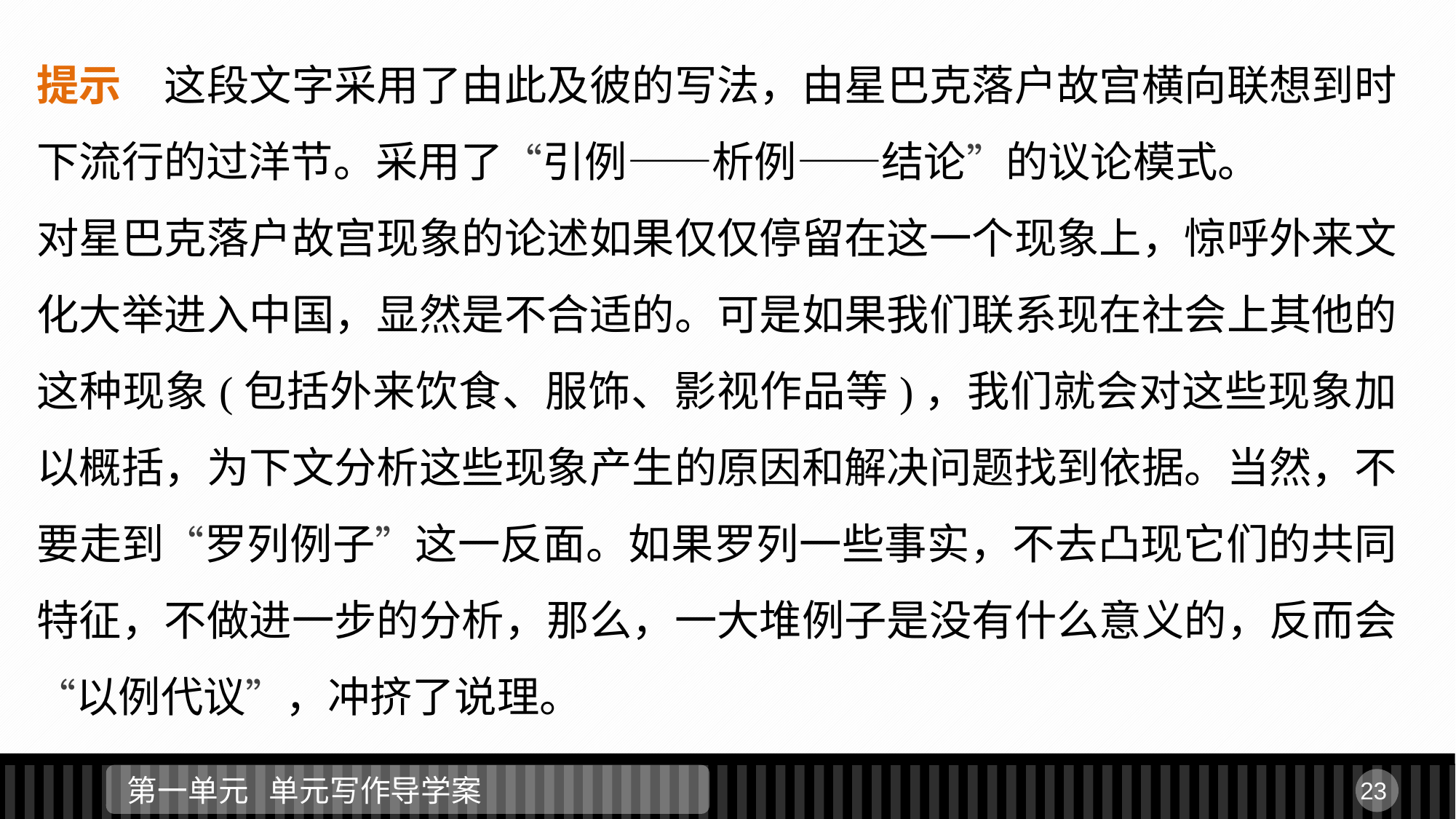

提示　这段文字采用了由此及彼的写法，由星巴克落户故宫横向联想到时下流行的过洋节。采用了“引例——析例——结论”的议论模式。
对星巴克落户故宫现象的论述如果仅仅停留在这一个现象上，惊呼外来文化大举进入中国，显然是不合适的。可是如果我们联系现在社会上其他的这种现象(包括外来饮食、服饰、影视作品等)，我们就会对这些现象加以概括，为下文分析这些现象产生的原因和解决问题找到依据。当然，不要走到“罗列例子”这一反面。如果罗列一些事实，不去凸现它们的共同特征，不做进一步的分析，那么，一大堆例子是没有什么意义的，反而会“以例代议”，冲挤了说理。